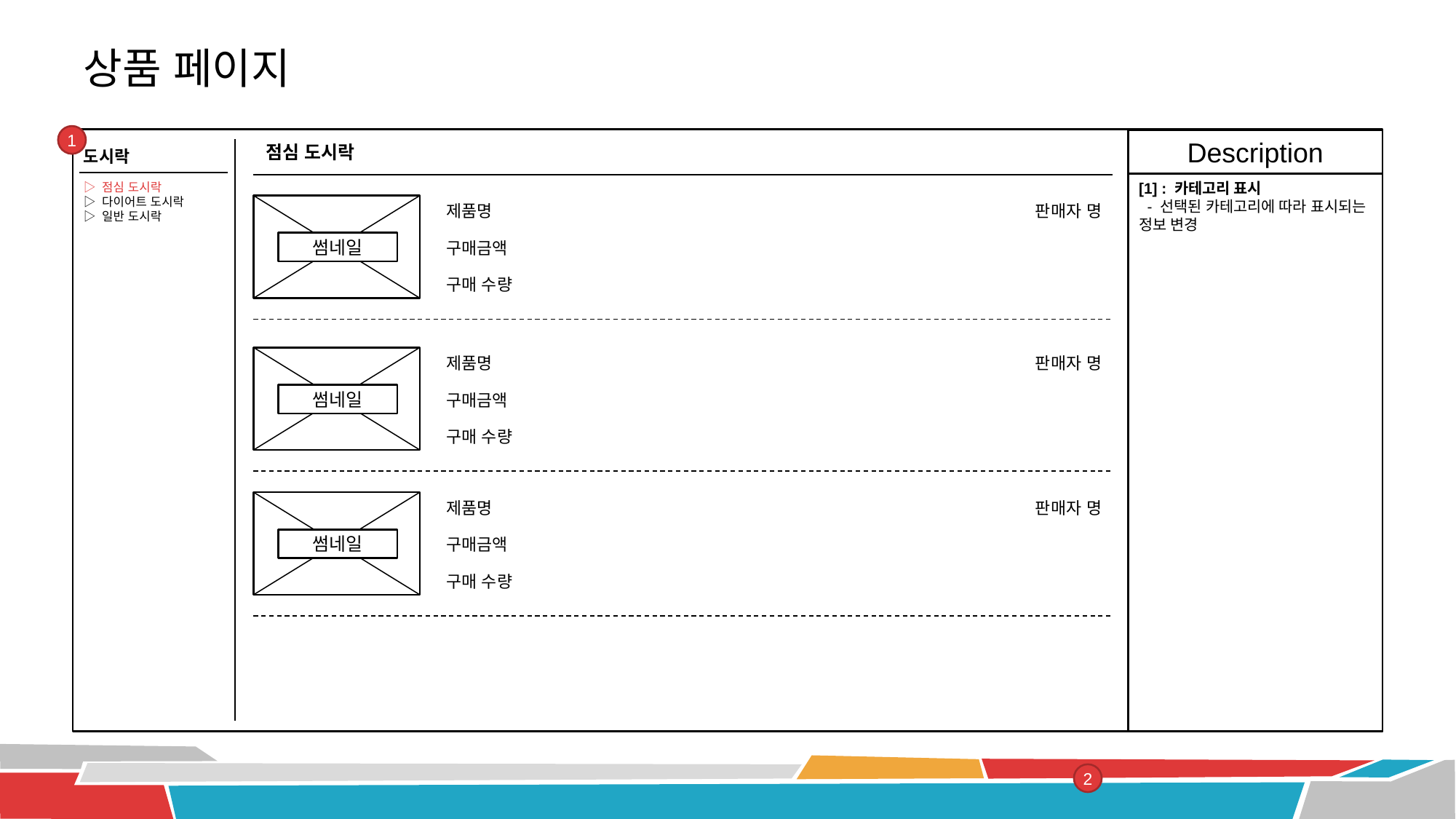

# 상품 페이지
1
1
Description
점심 도시락
도시락
[1] : 카테고리 표시
  - 선택된 카테고리에 따라 표시되는 정보 변경
▷ 점심 도시락
▷ 다이어트 도시락
▷ 일반 도시락

썸네일
제품명
판매자 명
구매금액
구매 수량

썸네일
제품명
판매자 명
구매금액
구매 수량

썸네일
제품명
판매자 명
구매금액
구매 수량
2